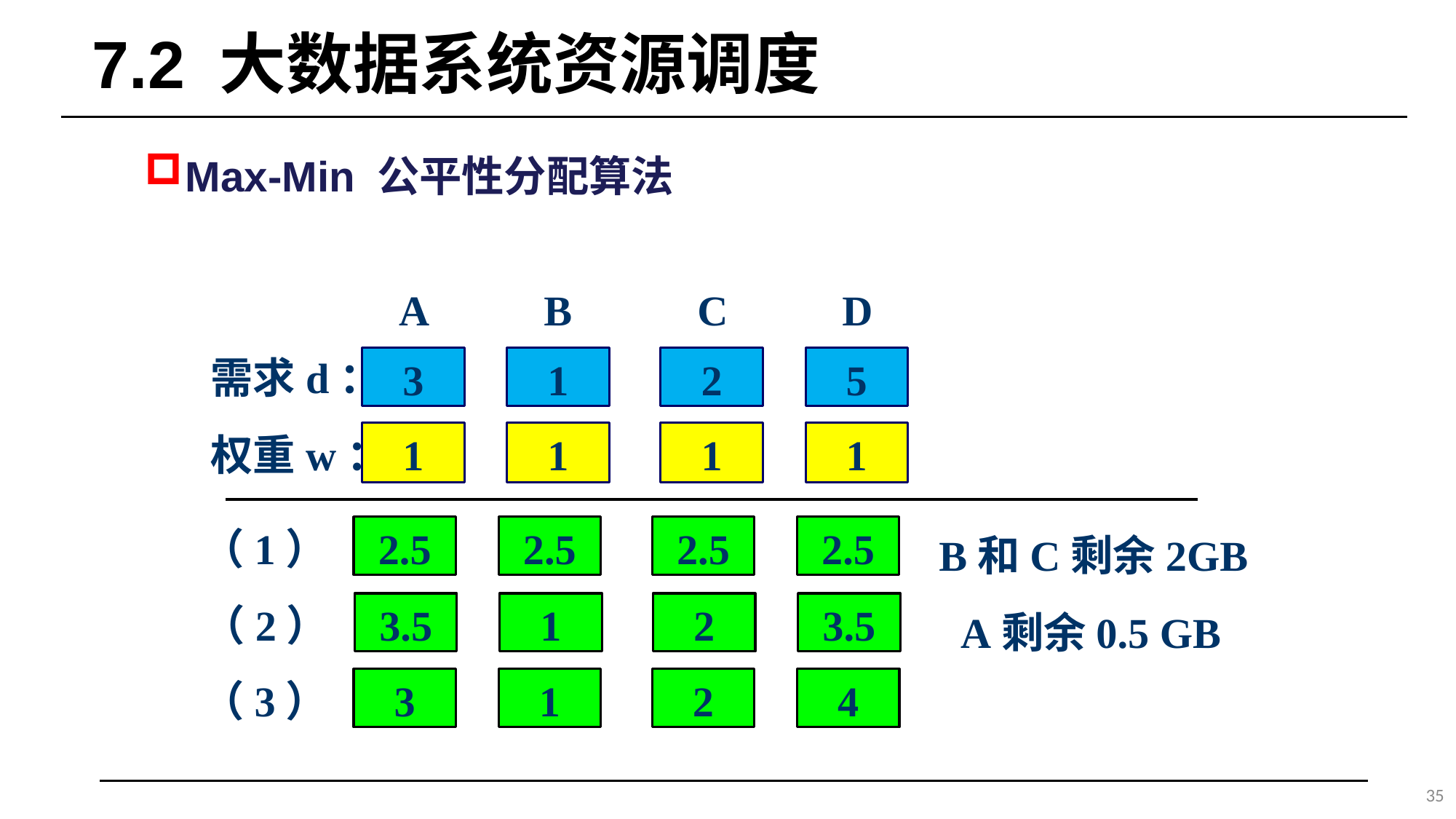

# 7.2 大数据系统资源调度
Max-Min 公平性分配算法

A
B
C
D
需求d：
3
1
2
5
权重w：
1
1
1
1
（1）
2.5
2.5
2.5
2.5
B和C剩余2GB
（2）
3.5
1
2
3.5
A剩余0.5 GB
（3）
3
1
2
4

35